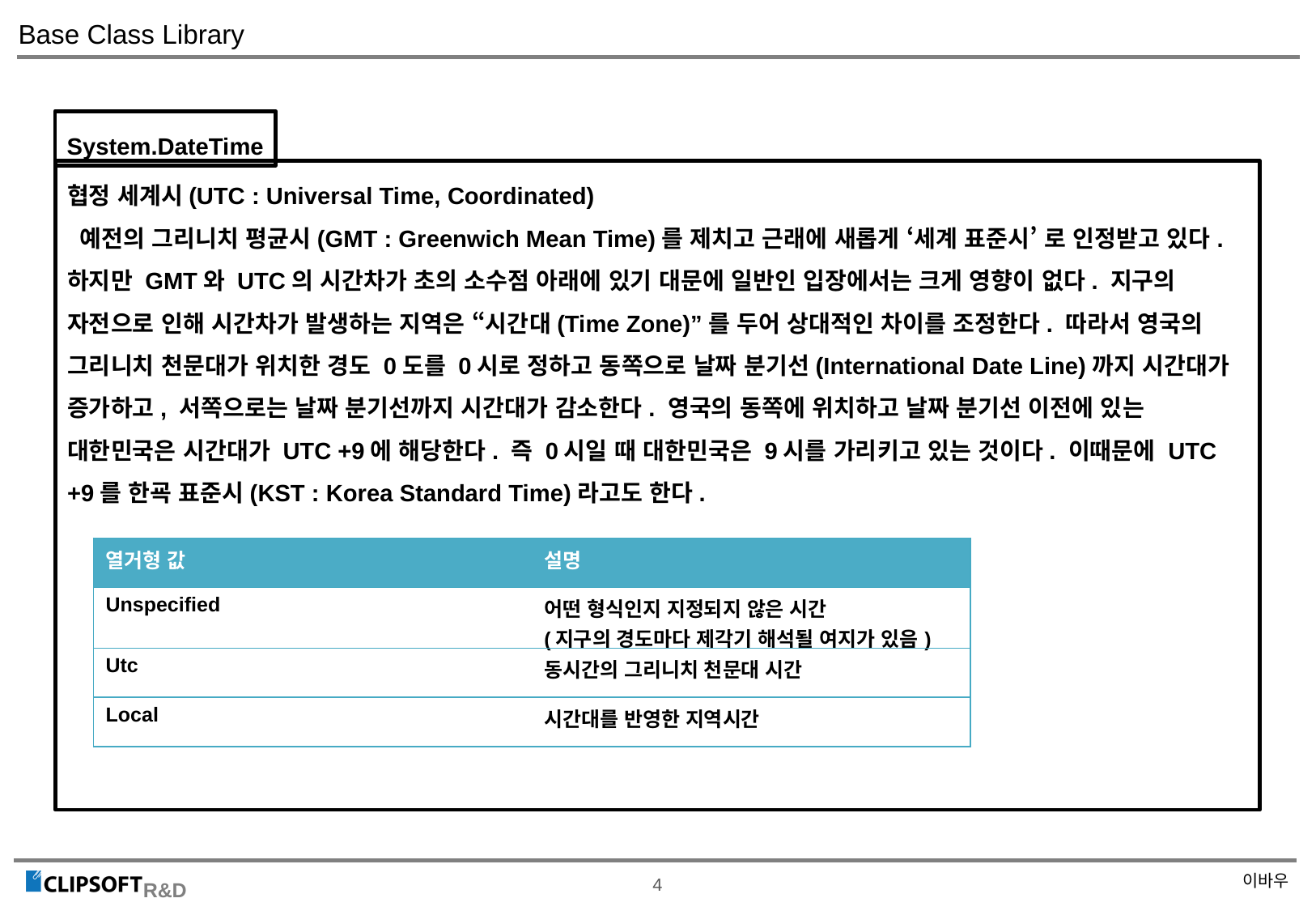

# Base Class Library
System.DateTime
협정 세계시(UTC : Universal Time, Coordinated)
 예전의 그리니치 평균시(GMT : Greenwich Mean Time)를 제치고 근래에 새롭게 ‘세계 표준시’ 로 인정받고 있다. 하지만 GMT와 UTC의 시간차가 초의 소수점 아래에 있기 대문에 일반인 입장에서는 크게 영향이 없다. 지구의 자전으로 인해 시간차가 발생하는 지역은 “시간대(Time Zone)”를 두어 상대적인 차이를 조정한다. 따라서 영국의 그리니치 천문대가 위치한 경도 0도를 0시로 정하고 동쪽으로 날짜 분기선(International Date Line)까지 시간대가 증가하고, 서쪽으로는 날짜 분기선까지 시간대가 감소한다. 영국의 동쪽에 위치하고 날짜 분기선 이전에 있는 대한민국은 시간대가 UTC +9에 해당한다. 즉 0시일 때 대한민국은 9시를 가리키고 있는 것이다. 이때문에 UTC +9를 한굑 표준시(KST : Korea Standard Time)라고도 한다.

| 열거형 값 | 설명 |
| --- | --- |
| Unspecified | 어떤 형식인지 지정되지 않은 시간 (지구의 경도마다 제각기 해석될 여지가 있음) |
| Utc | 동시간의 그리니치 천문대 시간 |
| Local | 시간대를 반영한 지역시간 |
이바우